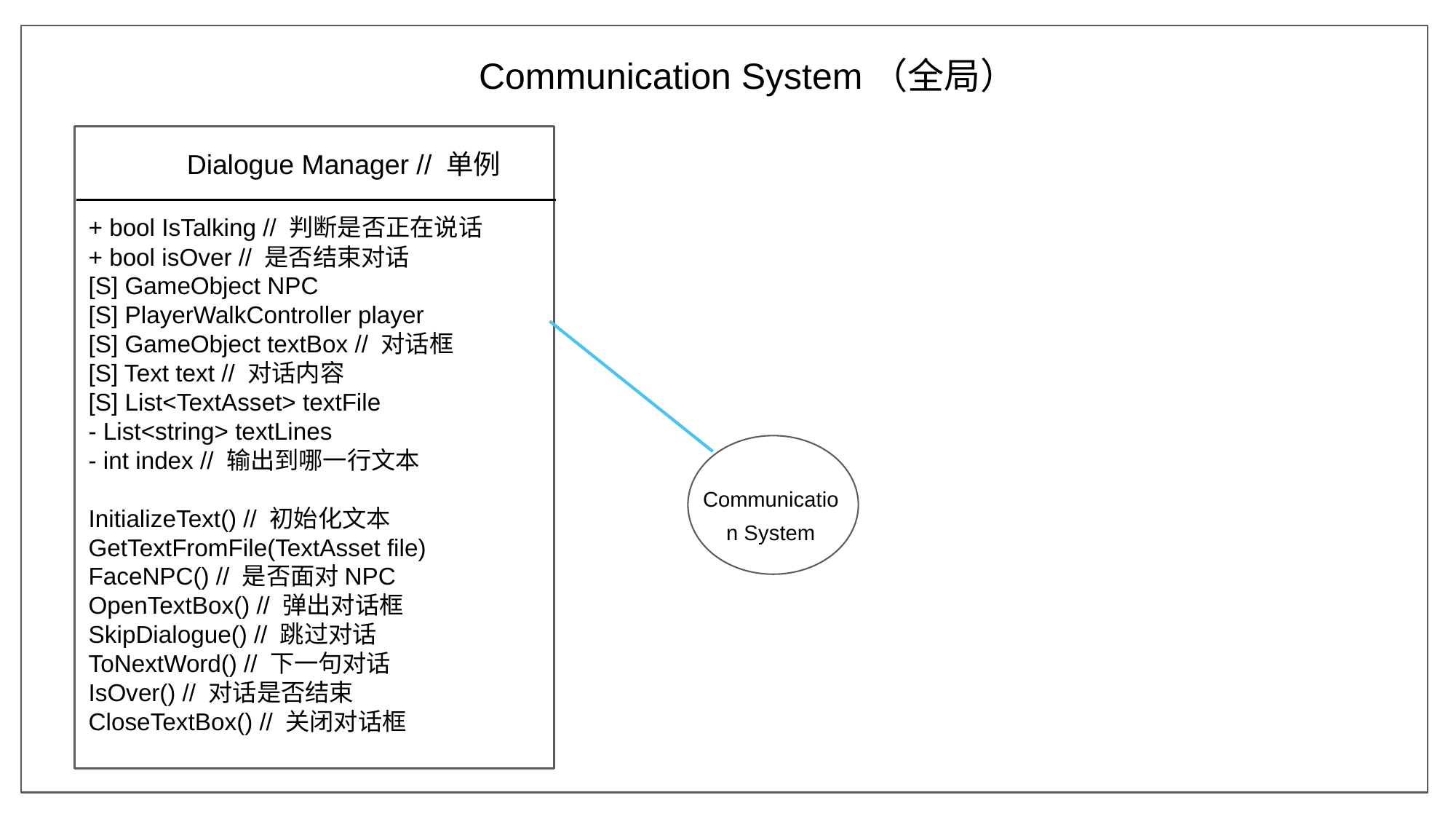

Communication System（全局）

Dialogue Manager // 单例
+ bool IsTalking // 判断是否正在说话
+ bool isOver // 是否结束对话
[S] GameObject NPC
[S] PlayerWalkController player
[S] GameObject textBox // 对话框
[S] Text text // 对话内容
[S] List<TextAsset> textFile
- List<string> textLines
- int index // 输出到哪一行文本

InitializeText() // 初始化文本
GetTextFromFile(TextAsset file)
FaceNPC() // 是否面对NPC
OpenTextBox() // 弹出对话框
SkipDialogue() // 跳过对话
ToNextWord() // 下一句对话
IsOver() // 对话是否结束
CloseTextBox() // 关闭对话框

Communication System